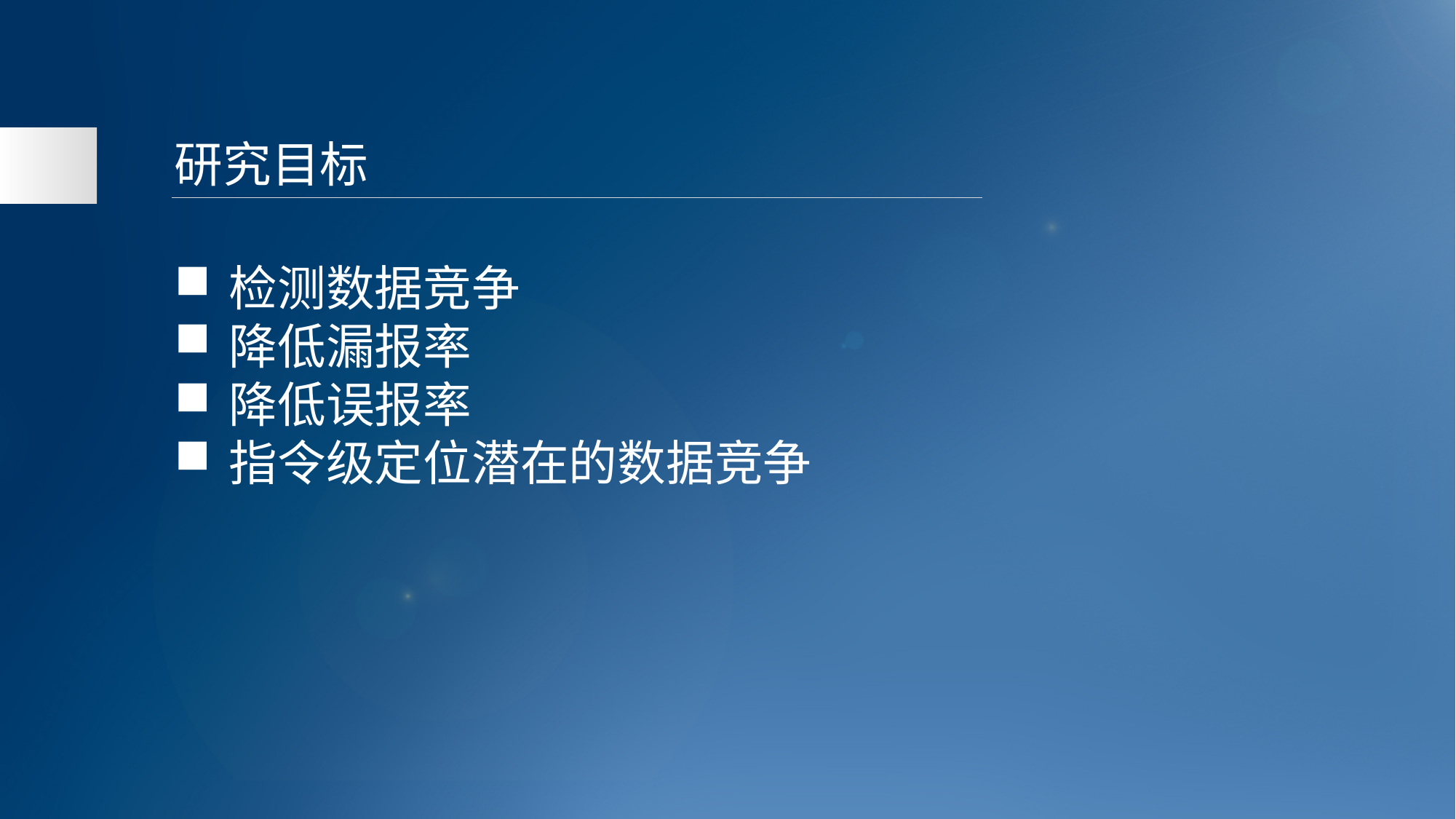

研究目标
检测数据竞争
降低漏报率
降低误报率
指令级定位潜在的数据竞争